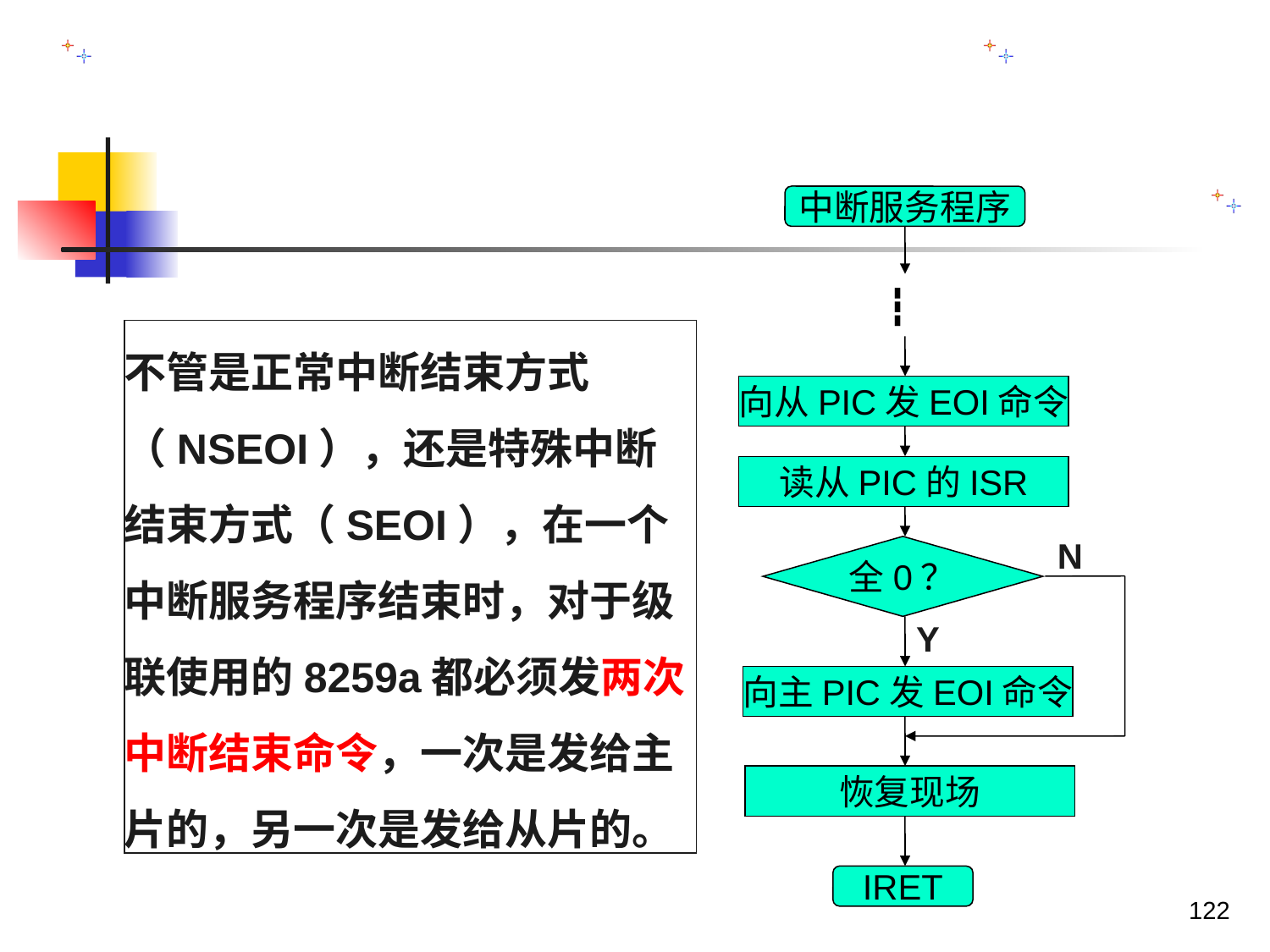

中断服务程序

┇
不管是正常中断结束方式（NSEOI），还是特殊中断结束方式（SEOI），在一个中断服务程序结束时，对于级联使用的8259a都必须发两次中断结束命令，一次是发给主片的，另一次是发给从片的。

向从PIC发EOI命令

读从PIC的ISR

N
全0？

Y
向主PIC发EOI命令

恢复现场

IRET
122